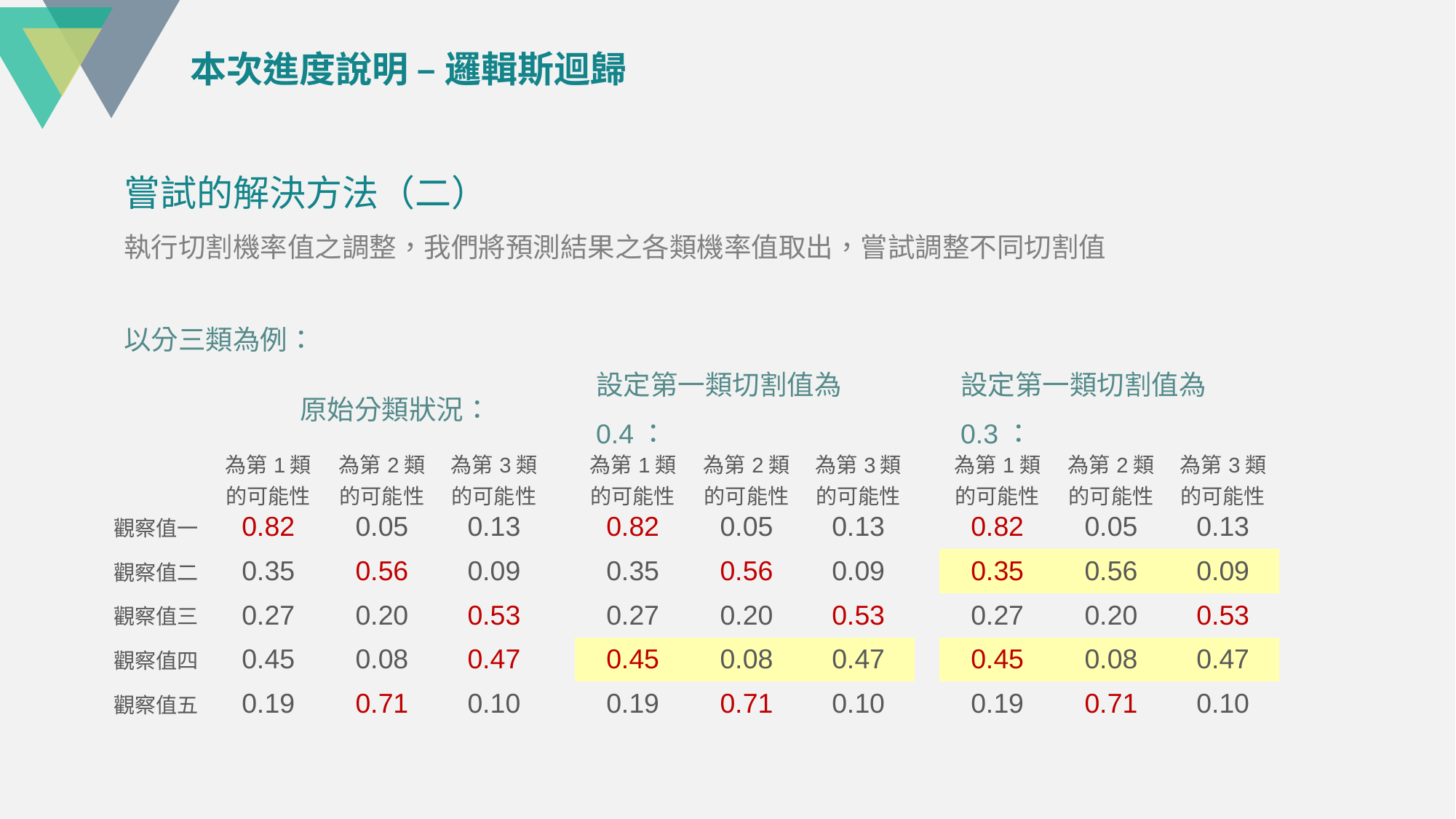

本次進度說明 – 邏輯斯迴歸
嘗試的解決方法（二）
執行切割機率值之調整，我們將預測結果之各類機率值取出，嘗試調整不同切割值
以分三類為例：
原始分類狀況：
設定第一類切割值為0.4：
設定第一類切割值為0.3：
|  | 為第1類 的可能性 | 為第2類 的可能性 | 為第3類 的可能性 |
| --- | --- | --- | --- |
| 觀察值一 | 0.82 | 0.05 | 0.13 |
| 觀察值二 | 0.35 | 0.56 | 0.09 |
| 觀察值三 | 0.27 | 0.20 | 0.53 |
| 觀察值四 | 0.45 | 0.08 | 0.47 |
| 觀察值五 | 0.19 | 0.71 | 0.10 |
| 為第1類 的可能性 | 為第2類 的可能性 | 為第3類 的可能性 |
| --- | --- | --- |
| 0.82 | 0.05 | 0.13 |
| 0.35 | 0.56 | 0.09 |
| 0.27 | 0.20 | 0.53 |
| 0.45 | 0.08 | 0.47 |
| 0.19 | 0.71 | 0.10 |
| 為第1類 的可能性 | 為第2類 的可能性 | 為第3類 的可能性 |
| --- | --- | --- |
| 0.82 | 0.05 | 0.13 |
| 0.35 | 0.56 | 0.09 |
| 0.27 | 0.20 | 0.53 |
| 0.45 | 0.08 | 0.47 |
| 0.19 | 0.71 | 0.10 |